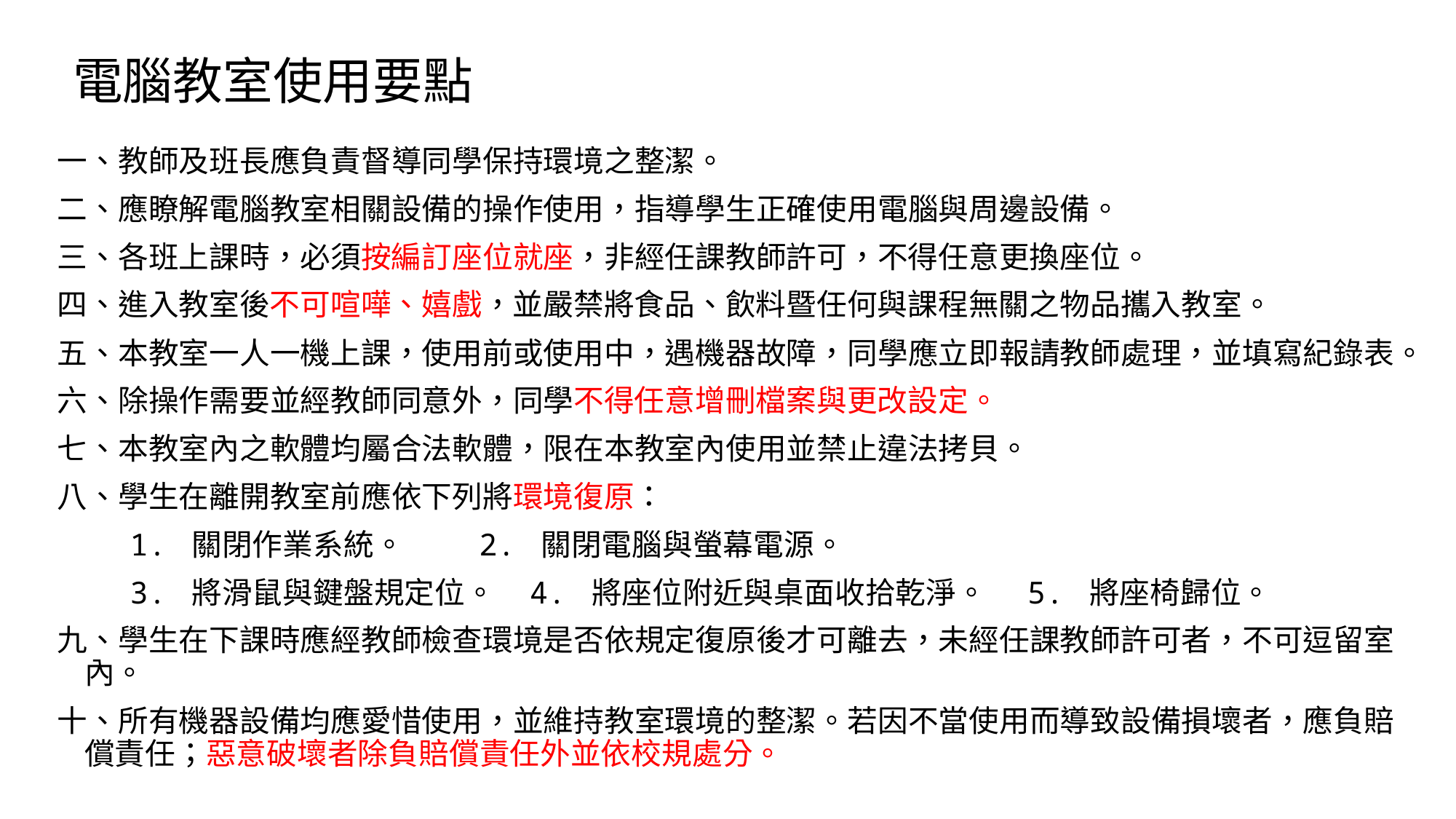

# 電腦教室使用要點
一、教師及班長應負責督導同學保持環境之整潔。
二、應瞭解電腦教室相關設備的操作使用，指導學生正確使用電腦與周邊設備。
三、各班上課時，必須按編訂座位就座，非經任課教師許可，不得任意更換座位。
四、進入教室後不可喧嘩、嬉戲，並嚴禁將食品、飲料暨任何與課程無關之物品攜入教室。
五、本教室一人一機上課，使用前或使用中，遇機器故障，同學應立即報請教師處理，並填寫紀錄表。
六、除操作需要並經教師同意外，同學不得任意增刪檔案與更改設定。
七、本教室內之軟體均屬合法軟體，限在本教室內使用並禁止違法拷貝。
八、學生在離開教室前應依下列將環境復原：
    1. 關閉作業系統。          2. 關閉電腦與螢幕電源。
    3. 將滑鼠與鍵盤規定位。    4. 將座位附近與桌面收拾乾淨。     5. 將座椅歸位。
九、學生在下課時應經教師檢查環境是否依規定復原後才可離去，未經任課教師許可者，不可逗留室內。
十、所有機器設備均應愛惜使用，並維持教室環境的整潔。若因不當使用而導致設備損壞者，應負賠償責任；惡意破壞者除負賠償責任外並依校規處分。